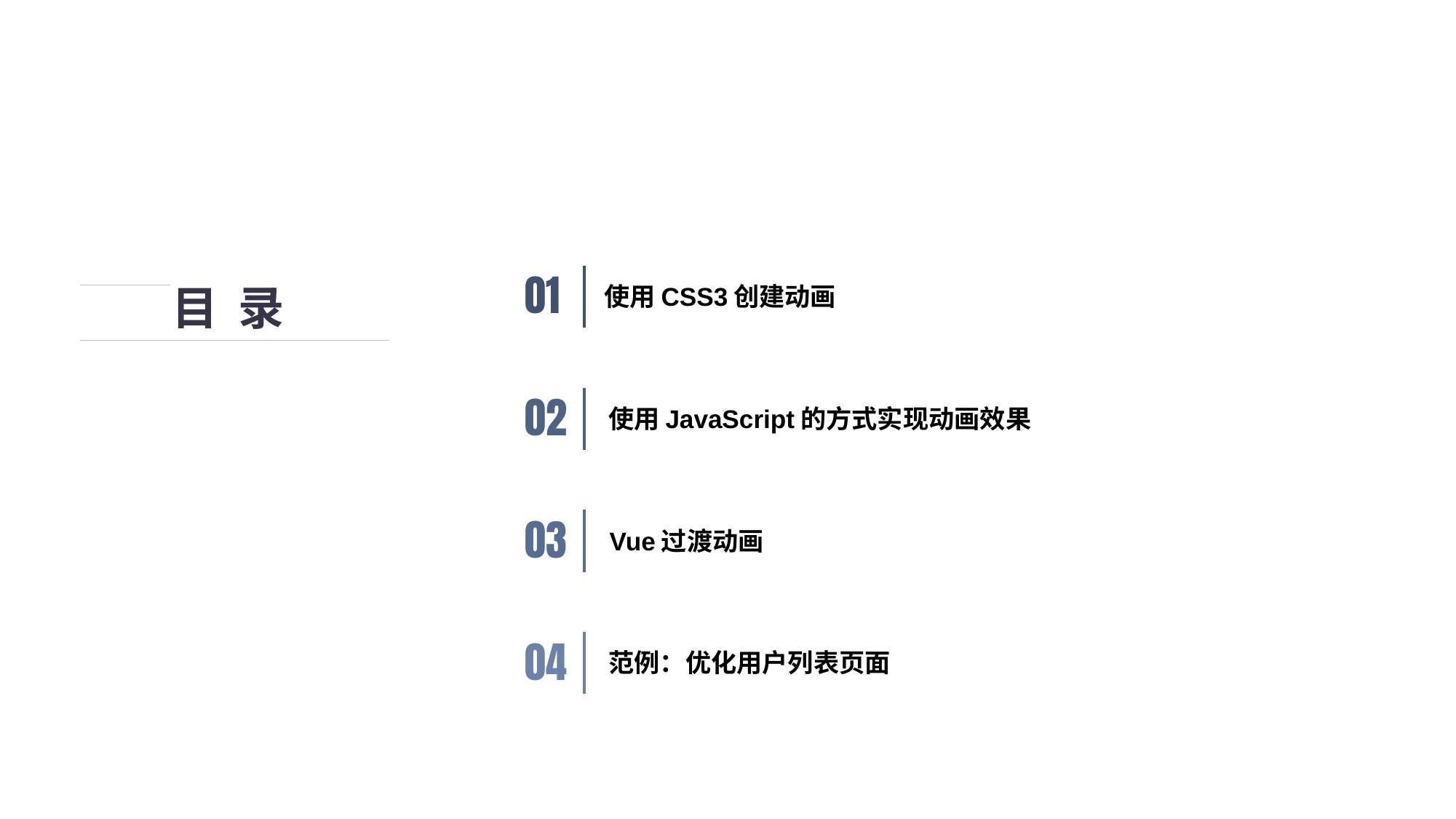

目  录
01
使用CSS3创建动画
02
使用JavaScript的方式实现动画效果
03
Vue过渡动画
04
范例：优化用户列表页面